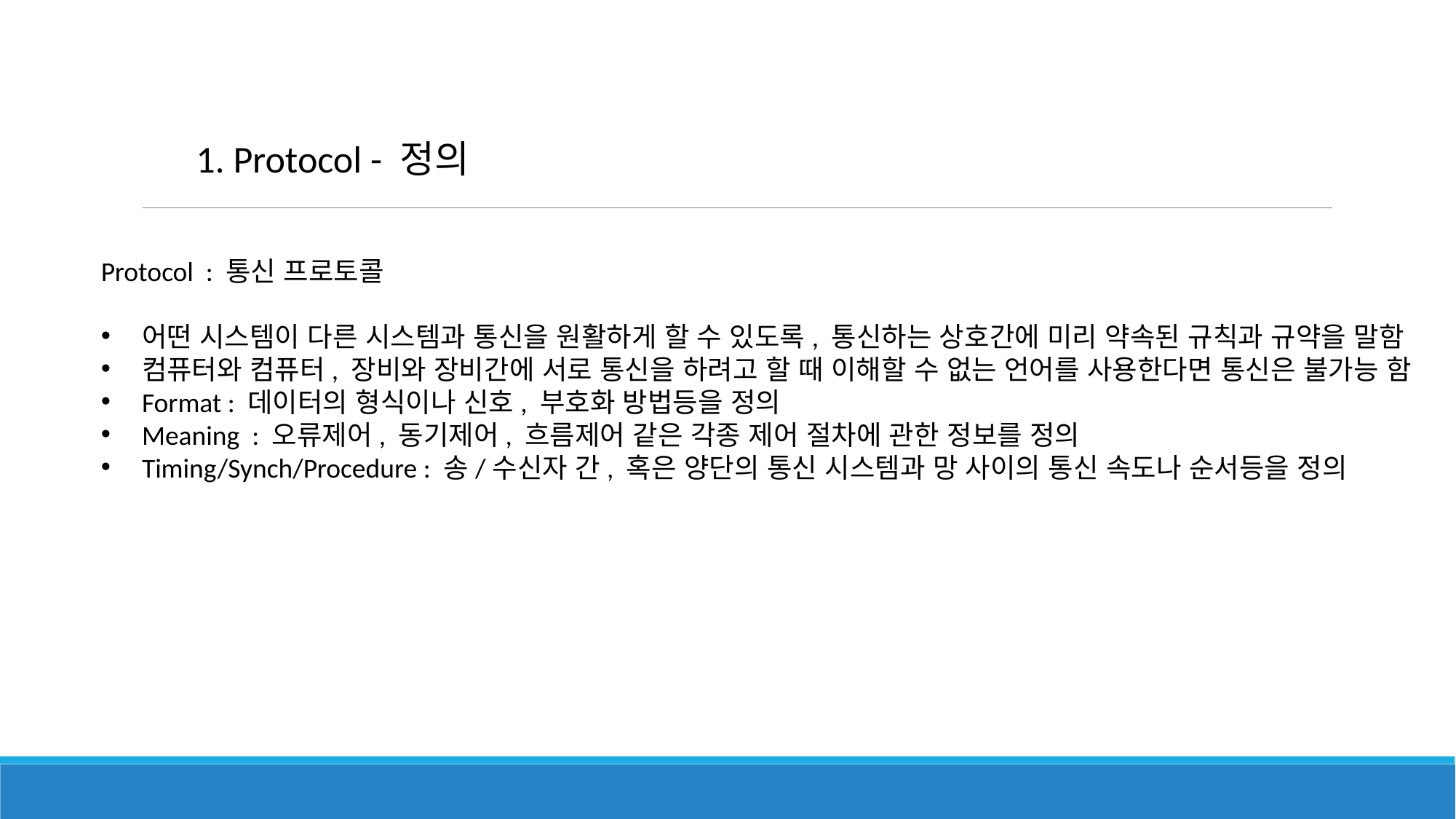

1. Protocol - 정의
Protocol  : 통신 프로토콜

어떤 시스템이 다른 시스템과 통신을 원활하게 할 수 있도록, 통신하는 상호간에 미리 약속된 규칙과 규약을 말함
컴퓨터와 컴퓨터, 장비와 장비간에 서로 통신을 하려고 할 때 이해할 수 없는 언어를 사용한다면 통신은 불가능 함
Format : 데이터의 형식이나 신호, 부호화 방법등을 정의
Meaning  : 오류제어, 동기제어, 흐름제어 같은 각종 제어 절차에 관한 정보를 정의
Timing/Synch/Procedure : 송/수신자 간, 혹은 양단의 통신 시스템과 망 사이의 통신 속도나 순서등을 정의